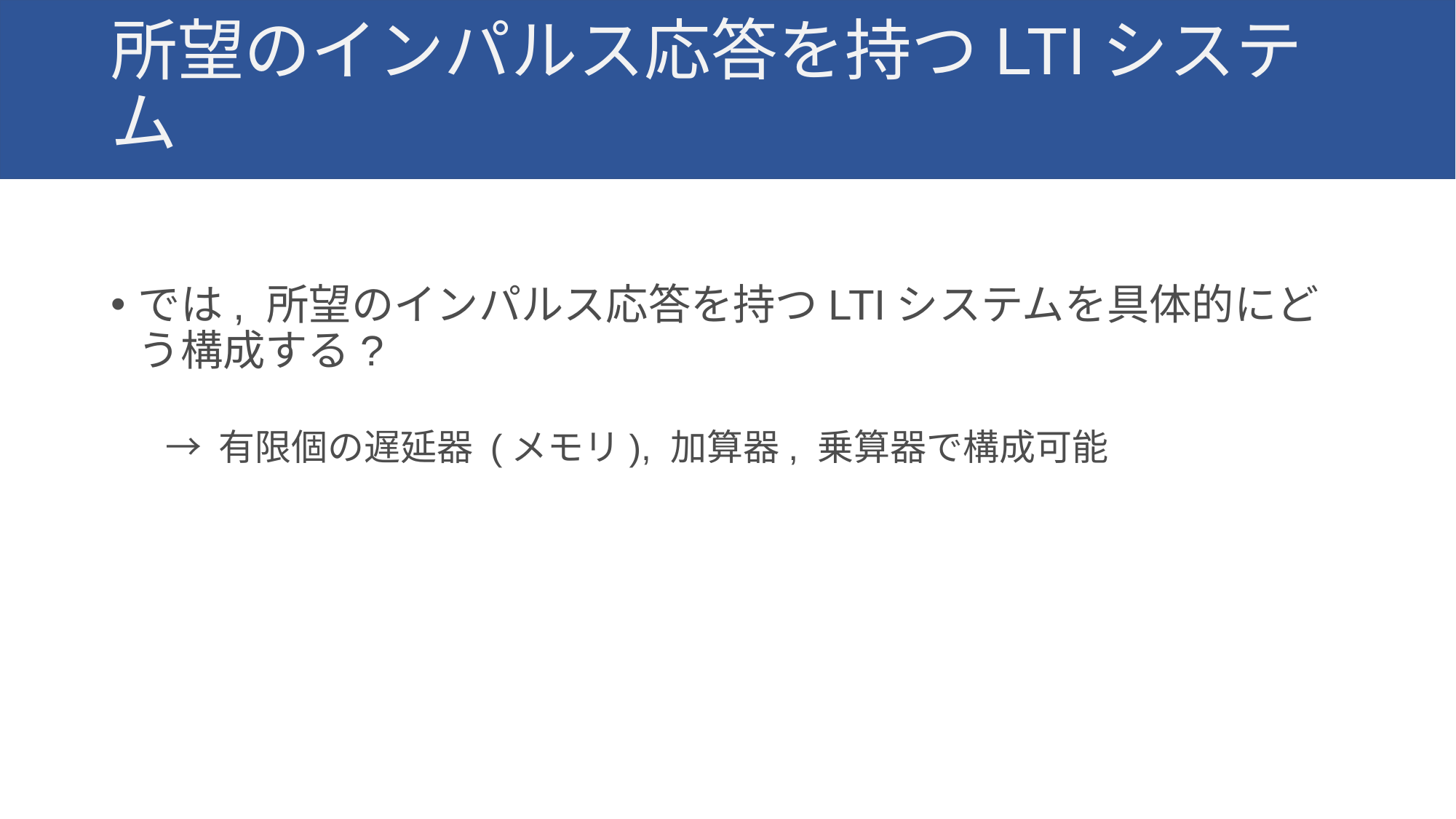

# 所望のインパルス応答を持つLTIシステム

では, 所望のインパルス応答を持つLTIシステムを具体的にどう構成する?

→ 有限個の遅延器 (メモリ), 加算器, 乗算器で構成可能